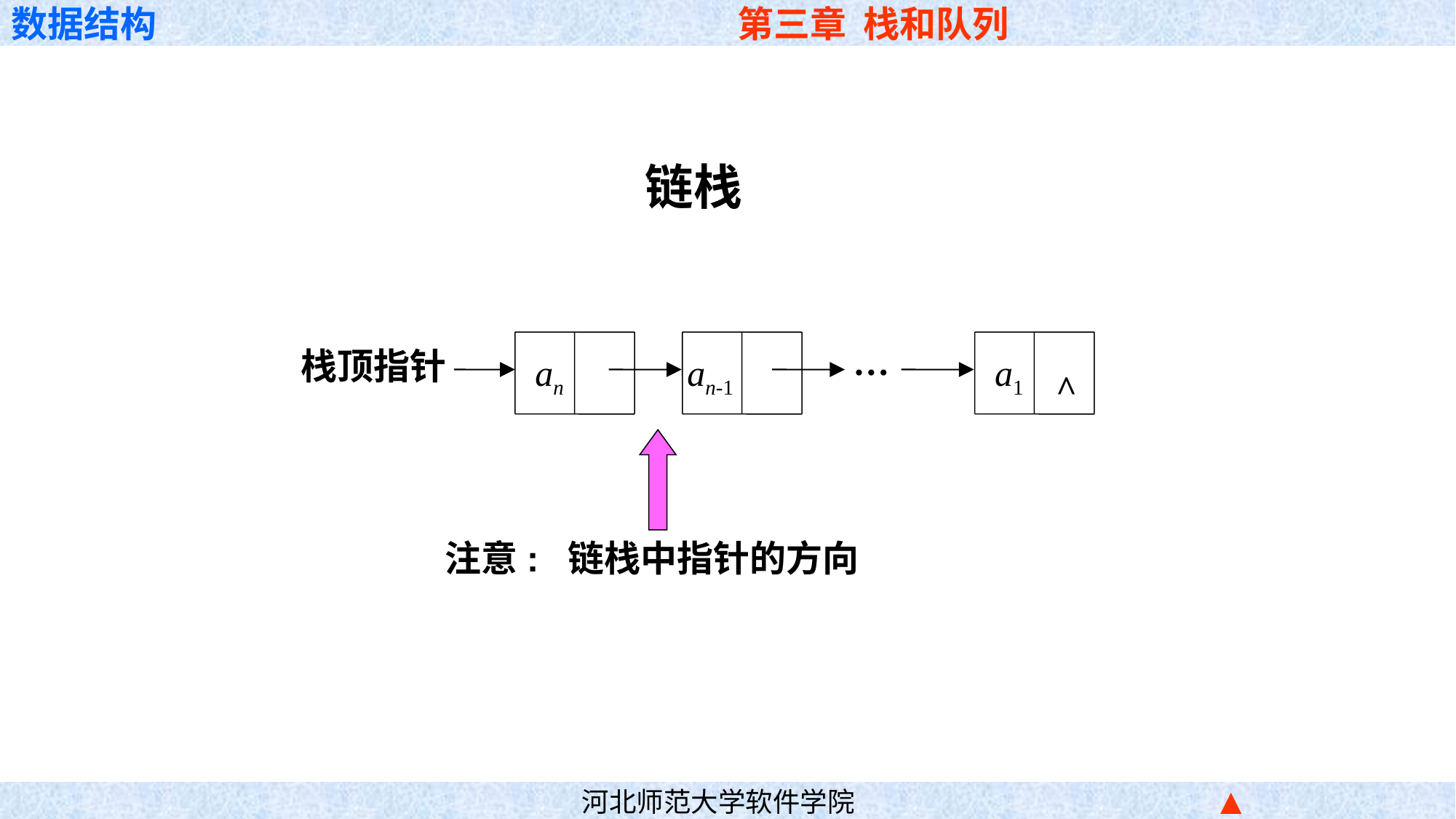

链栈

…
栈顶指针
an
an-1
a1
^

注意:  链栈中指针的方向
▲